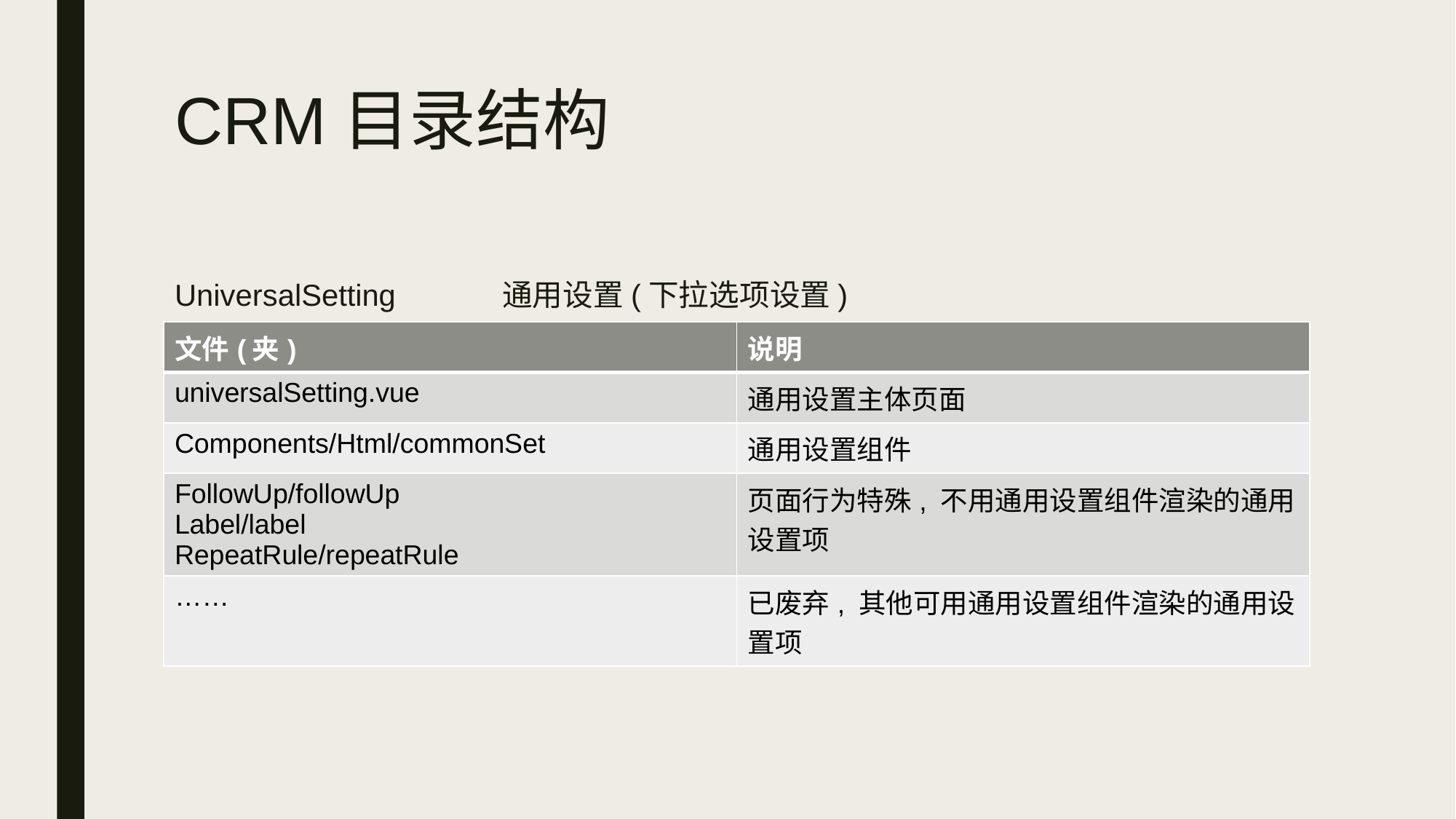

# CRM目录结构
UniversalSetting	通用设置(下拉选项设置)

| 文件(夹) | 说明 |
| --- | --- |
| universalSetting.vue | 通用设置主体页面 |
| Components/Html/commonSet | 通用设置组件 |
| FollowUp/followUp Label/label RepeatRule/repeatRule | 页面行为特殊, 不用通用设置组件渲染的通用设置项 |
| …… | 已废弃, 其他可用通用设置组件渲染的通用设置项 |